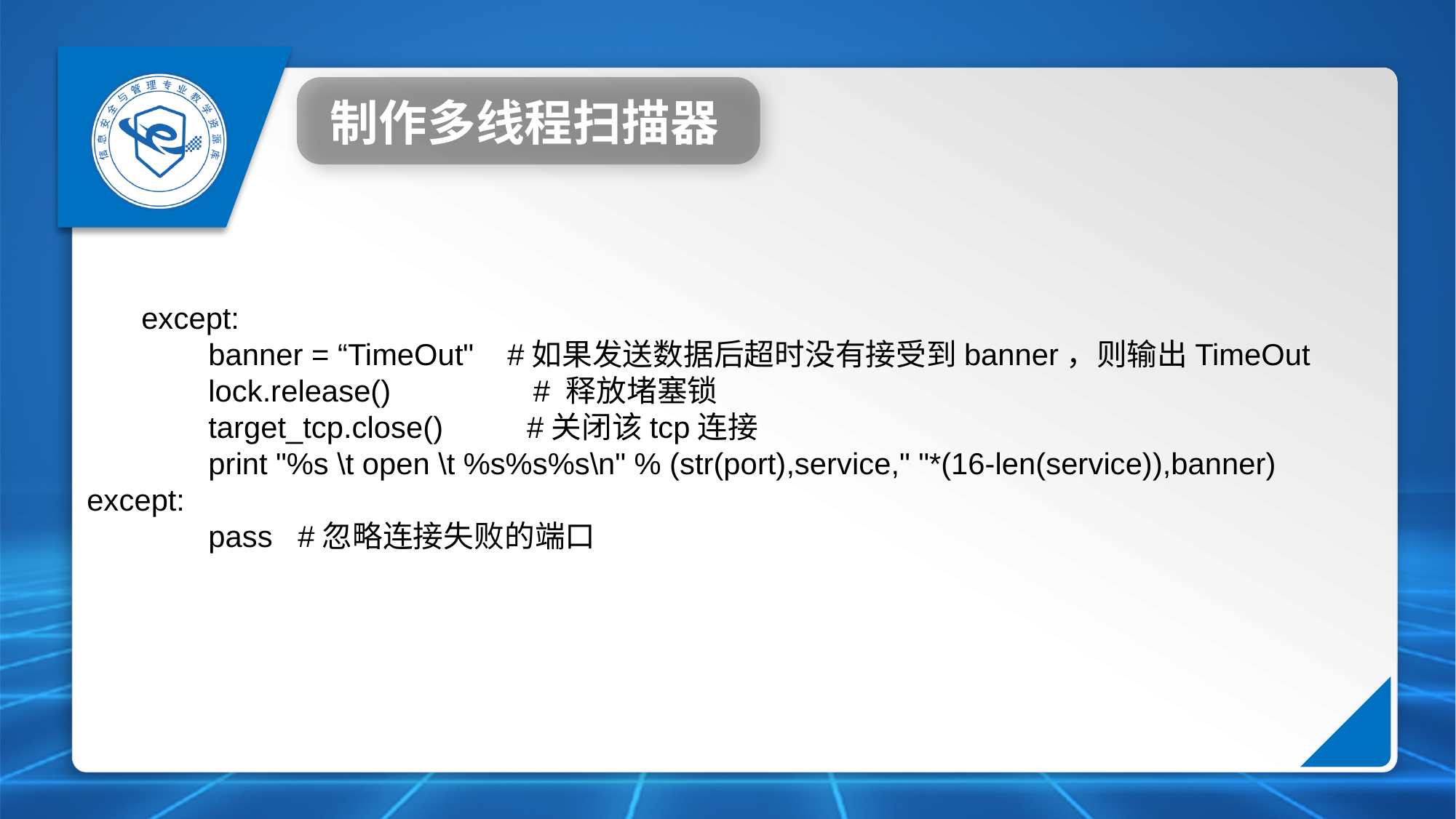

制作多线程扫描器
except:
        banner = “TimeOut"    #如果发送数据后超时没有接受到banner，则输出TimeOut
        lock.release()                 # 释放堵塞锁
        target_tcp.close()          #关闭该tcp连接
        print "%s \t open \t %s%s%s\n" % (str(port),service," "*(16-len(service)),banner) except:
        pass   #忽略连接失败的端口